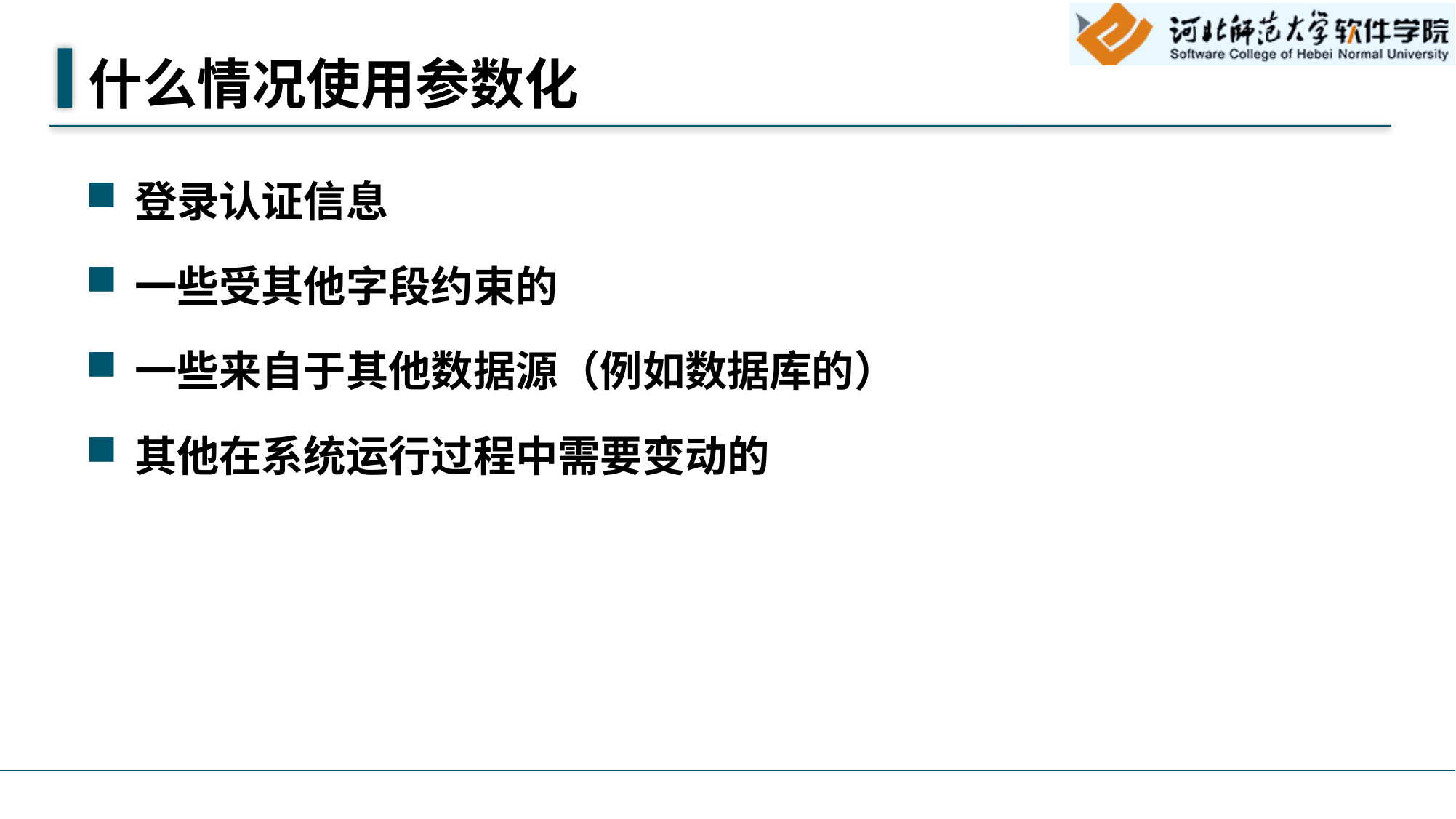

# 什么情况使用参数化
登录认证信息
一些受其他字段约束的
一些来自于其他数据源（例如数据库的）
其他在系统运行过程中需要变动的